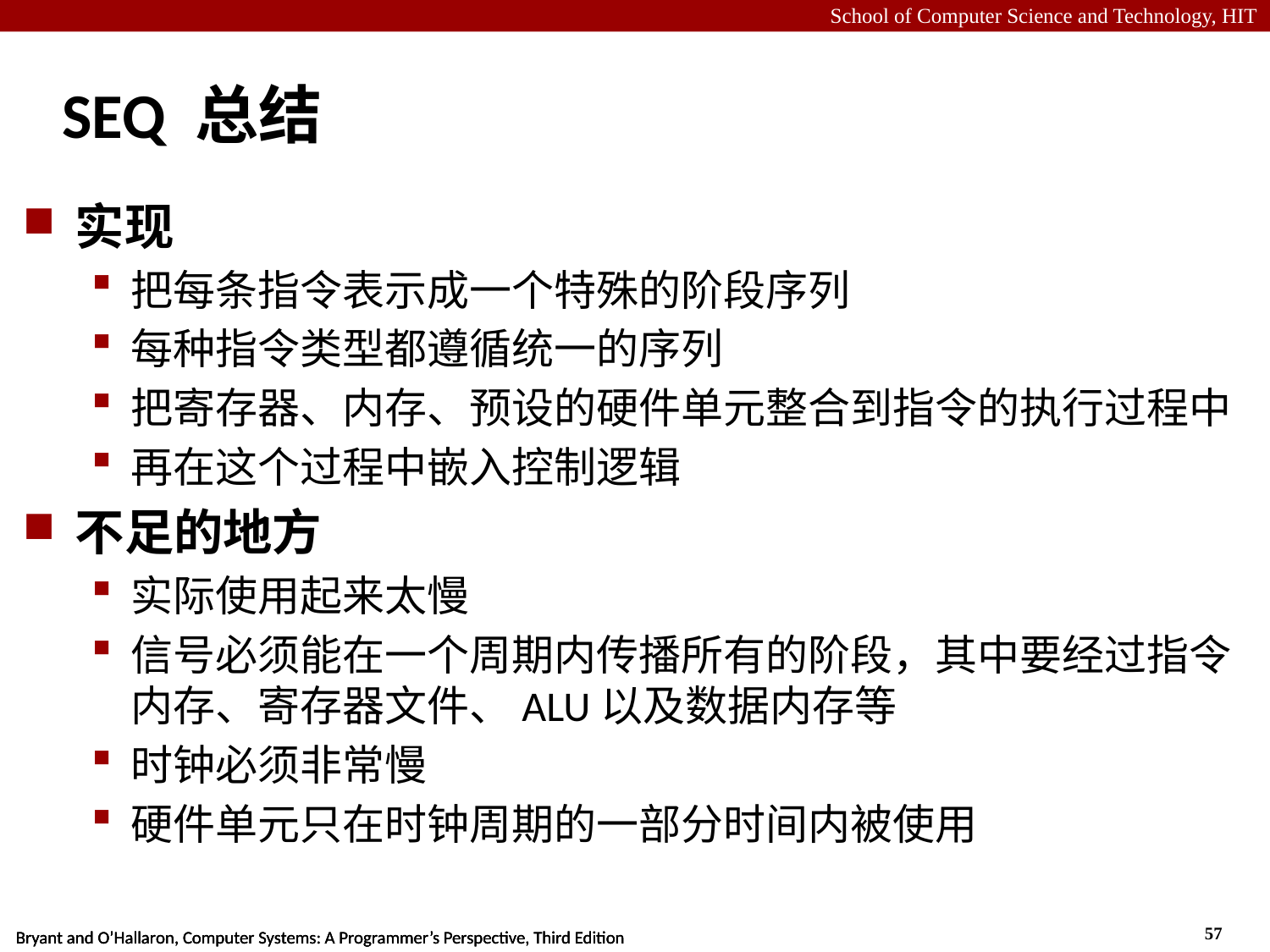

# SEQ 总结
实现
把每条指令表示成一个特殊的阶段序列
每种指令类型都遵循统一的序列
把寄存器、内存、预设的硬件单元整合到指令的执行过程中
再在这个过程中嵌入控制逻辑
不足的地方
实际使用起来太慢
信号必须能在一个周期内传播所有的阶段，其中要经过指令内存、寄存器文件、ALU以及数据内存等
时钟必须非常慢
硬件单元只在时钟周期的一部分时间内被使用